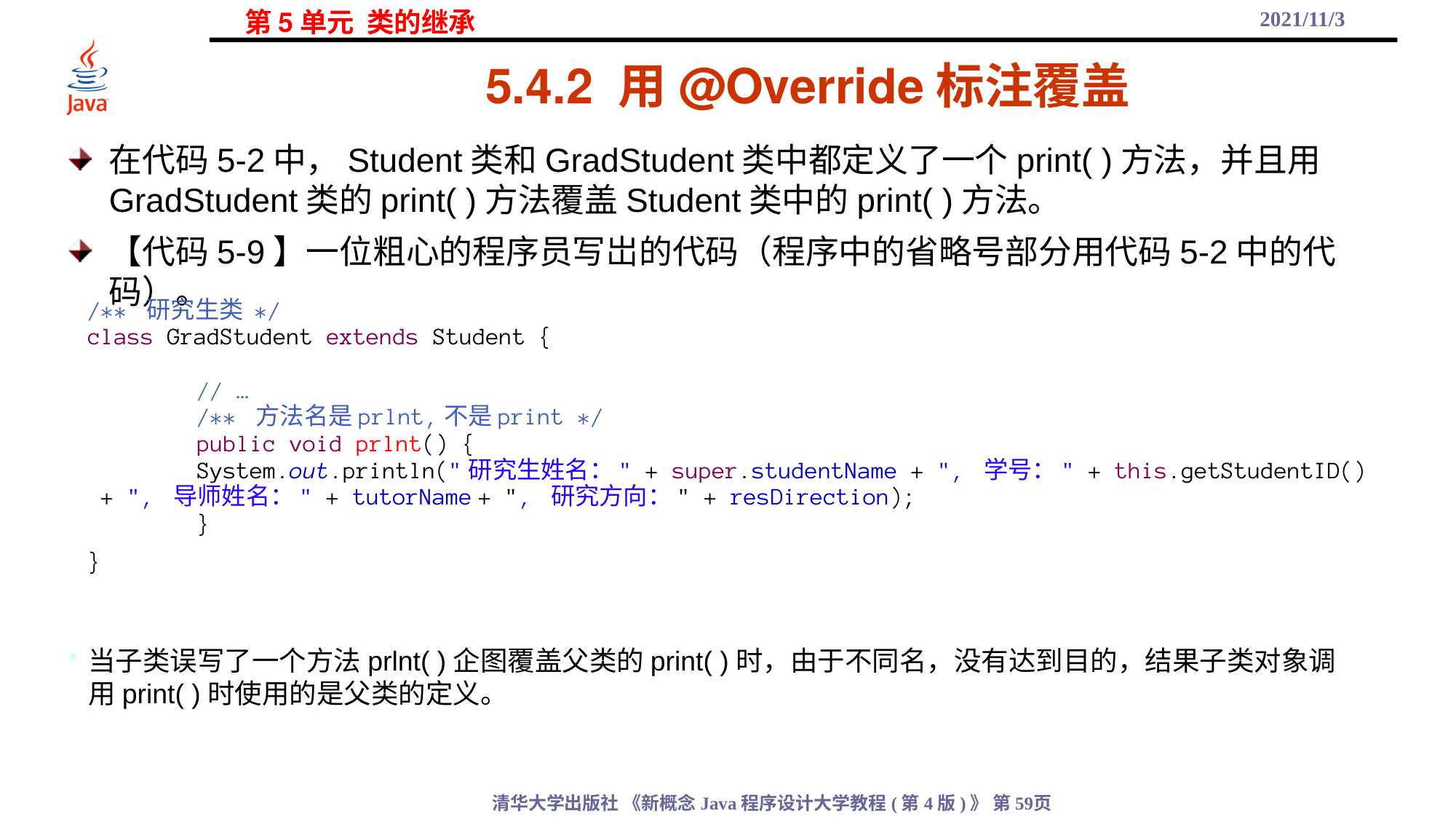

2021/11/3
# 5.4.2 用@Override标注覆盖
在代码5-2中，Student类和GradStudent类中都定义了一个print( )方法，并且用 GradStudent类的print( )方法覆盖Student类中的print( )方法。
【代码5-9】一位粗心的程序员写岀的代码（程序中的省略号部分用代码5-2中的代码）。
/** 研究生类 */
class GradStudent extends Student {

	// …
	/** 方法名是prlnt,不是print */
	public void prlnt() {
	System.out.println("研究生姓名：" + super.studentName + ", 学号：" + this.getStudentID()
 + ", 导师姓名：" + tutorName + ", 研究方向：" + resDirection);
	}
}
当子类误写了一个方法prlnt( )企图覆盖父类的print( )时，由于不同名，没有达到目的，结果子类对象调用print( )时使用的是父类的定义。